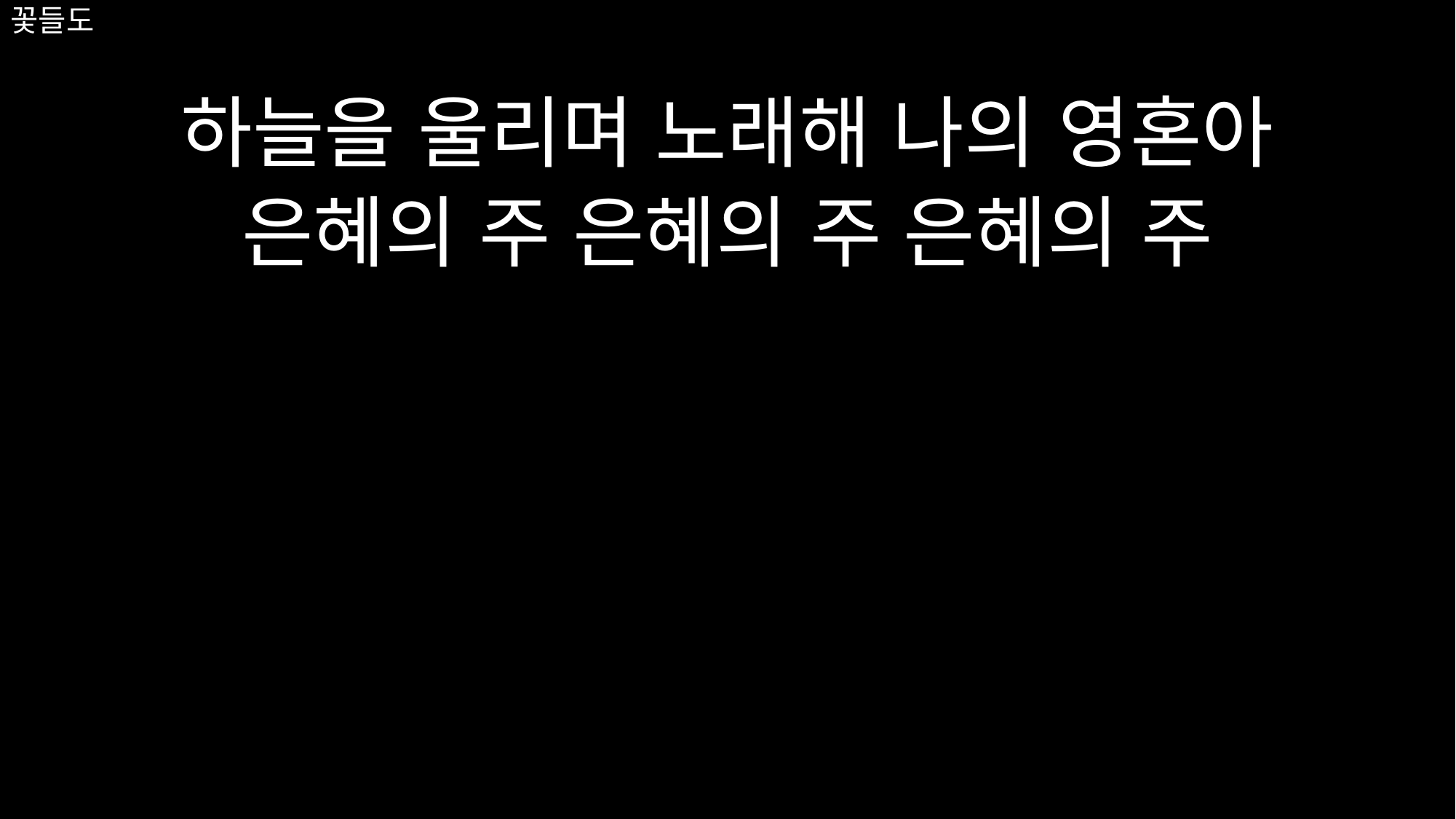

# 꽃들도
하늘을 울리며 노래해 나의 영혼아
은혜의 주 은혜의 주 은혜의 주